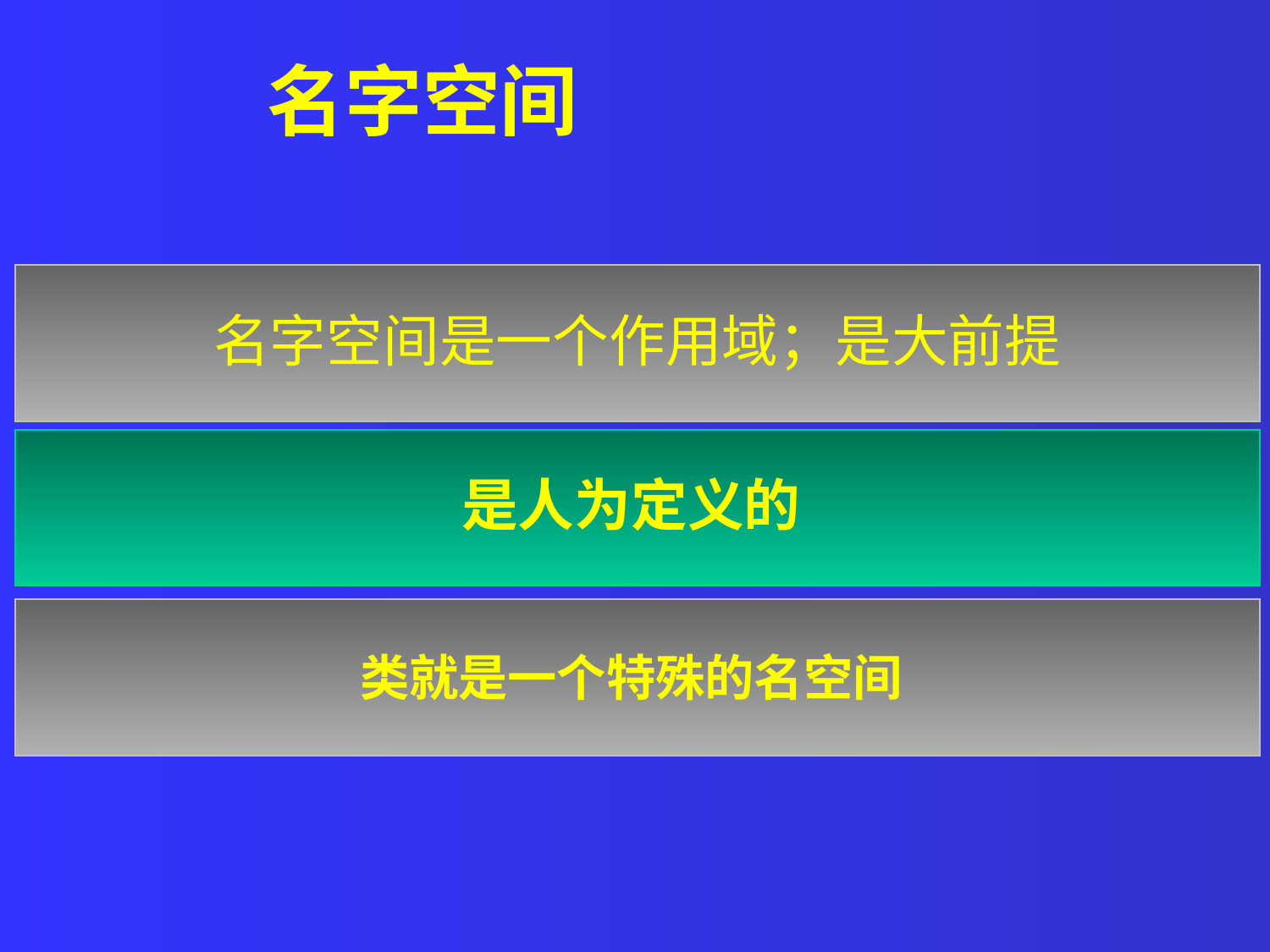

名字空间
名字空间是一个作用域；是大前提
是人为定义的
类就是一个特殊的名空间